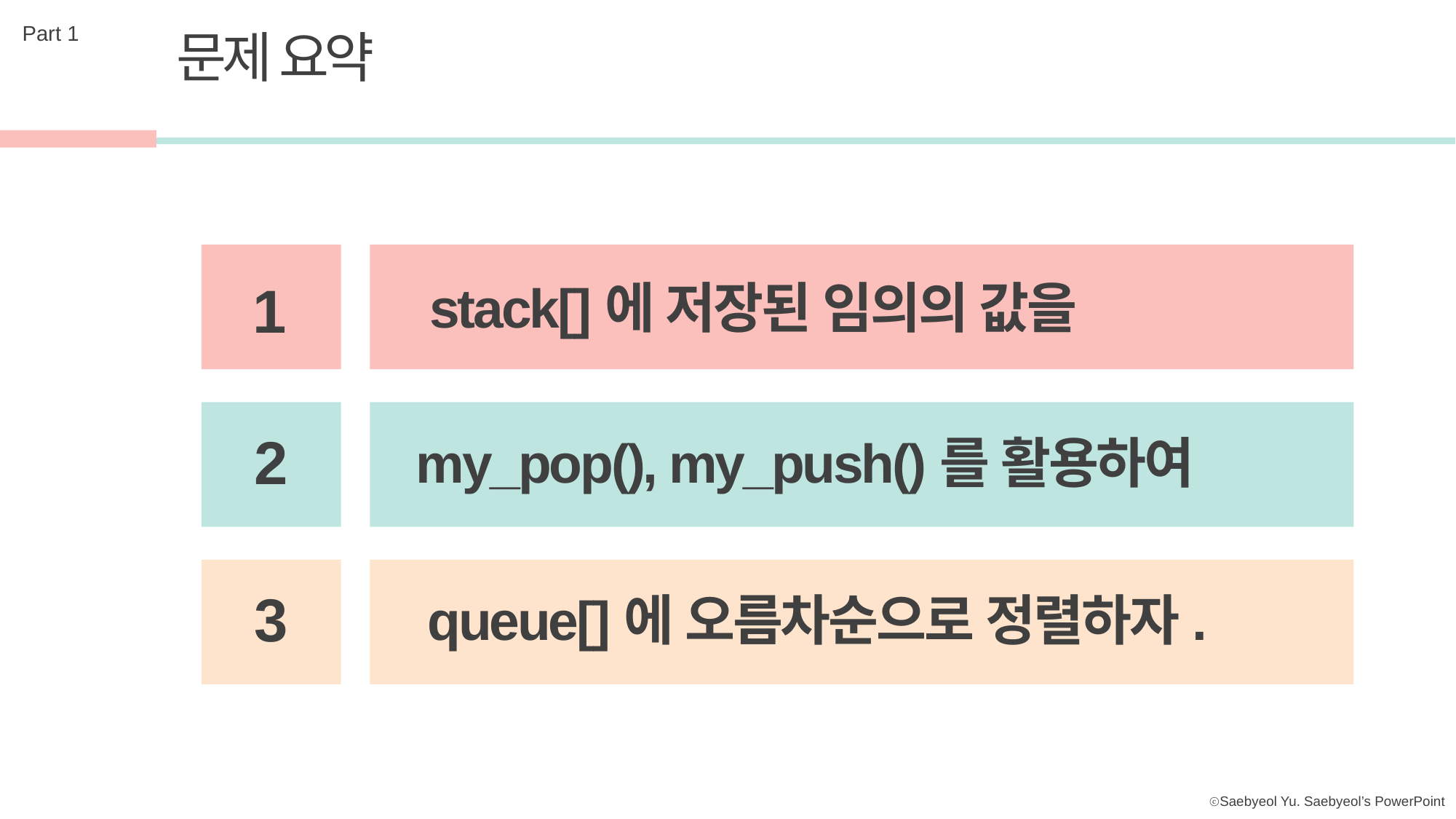

Part 1
문제 요약

1
stack[]에 저장된 임의의 값을

2
my_pop(), my_push()를 활용하여

3
queue[]에 오름차순으로 정렬하자.